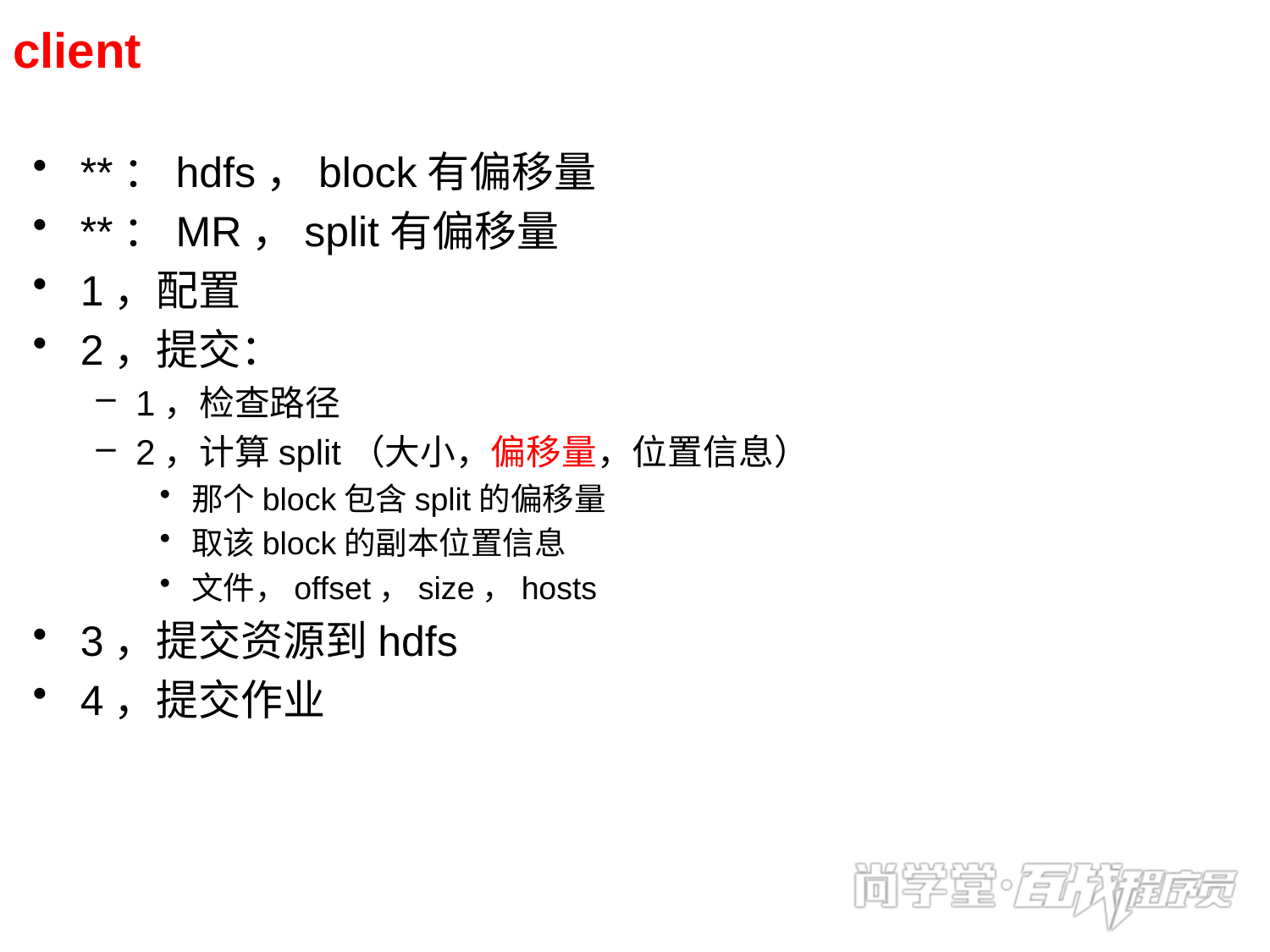

# client
**：hdfs，block有偏移量
**：MR，split有偏移量
1，配置
2，提交：
1，检查路径
2，计算split（大小，偏移量，位置信息）
那个block包含split的偏移量
取该block的副本位置信息
文件，offset，size，hosts
3，提交资源到hdfs
4，提交作业